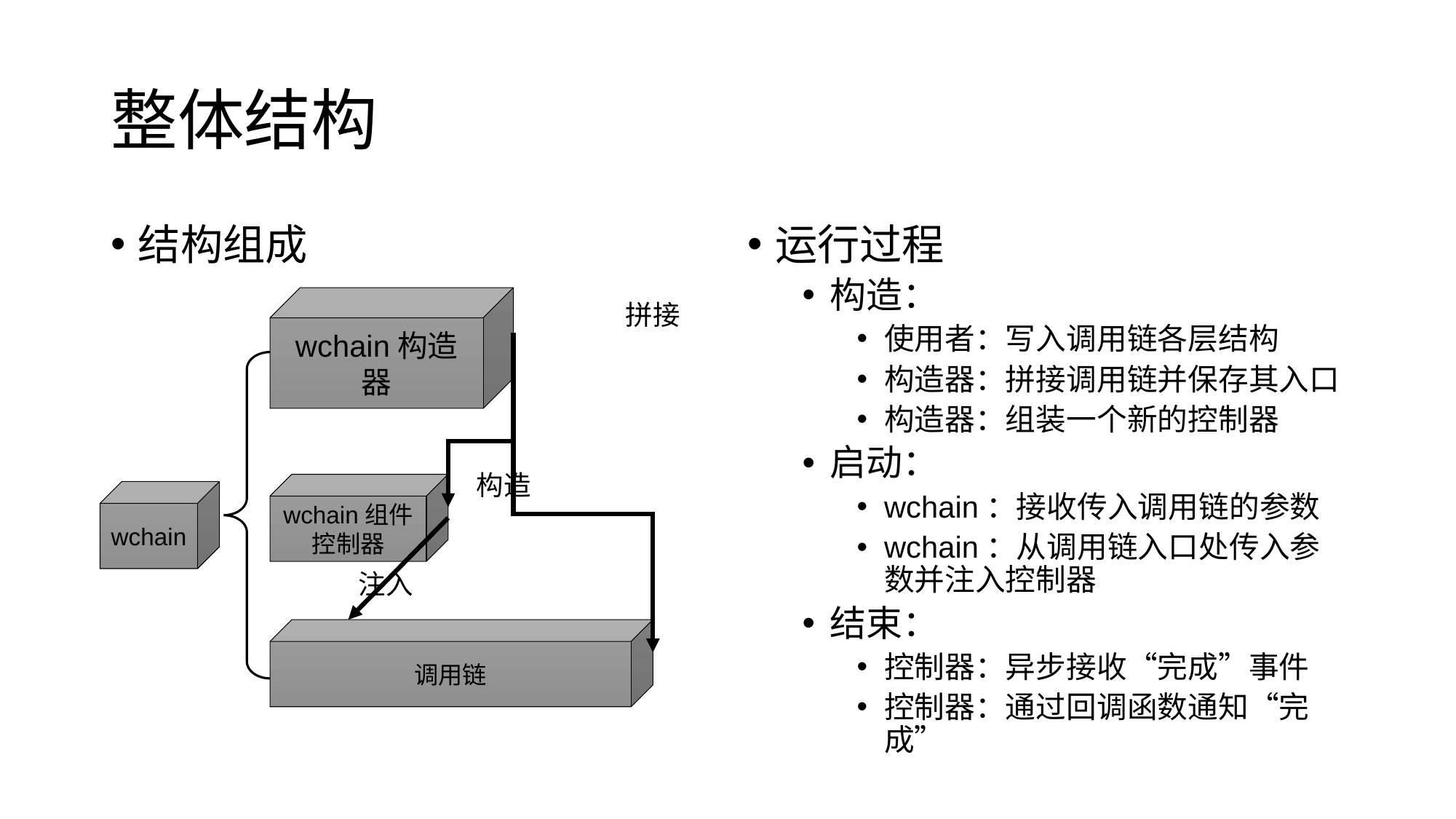

# 整体结构
结构组成
运行过程
构造：
使用者：写入调用链各层结构
构造器：拼接调用链并保存其入口
构造器：组装一个新的控制器
启动：
wchain：接收传入调用链的参数
wchain：从调用链入口处传入参数并注入控制器
结束：
控制器：异步接收“完成”事件
控制器：通过回调函数通知“完成”

wchain构造器

wchain组件控制器
wchain
调用链
拼接
构造
注入